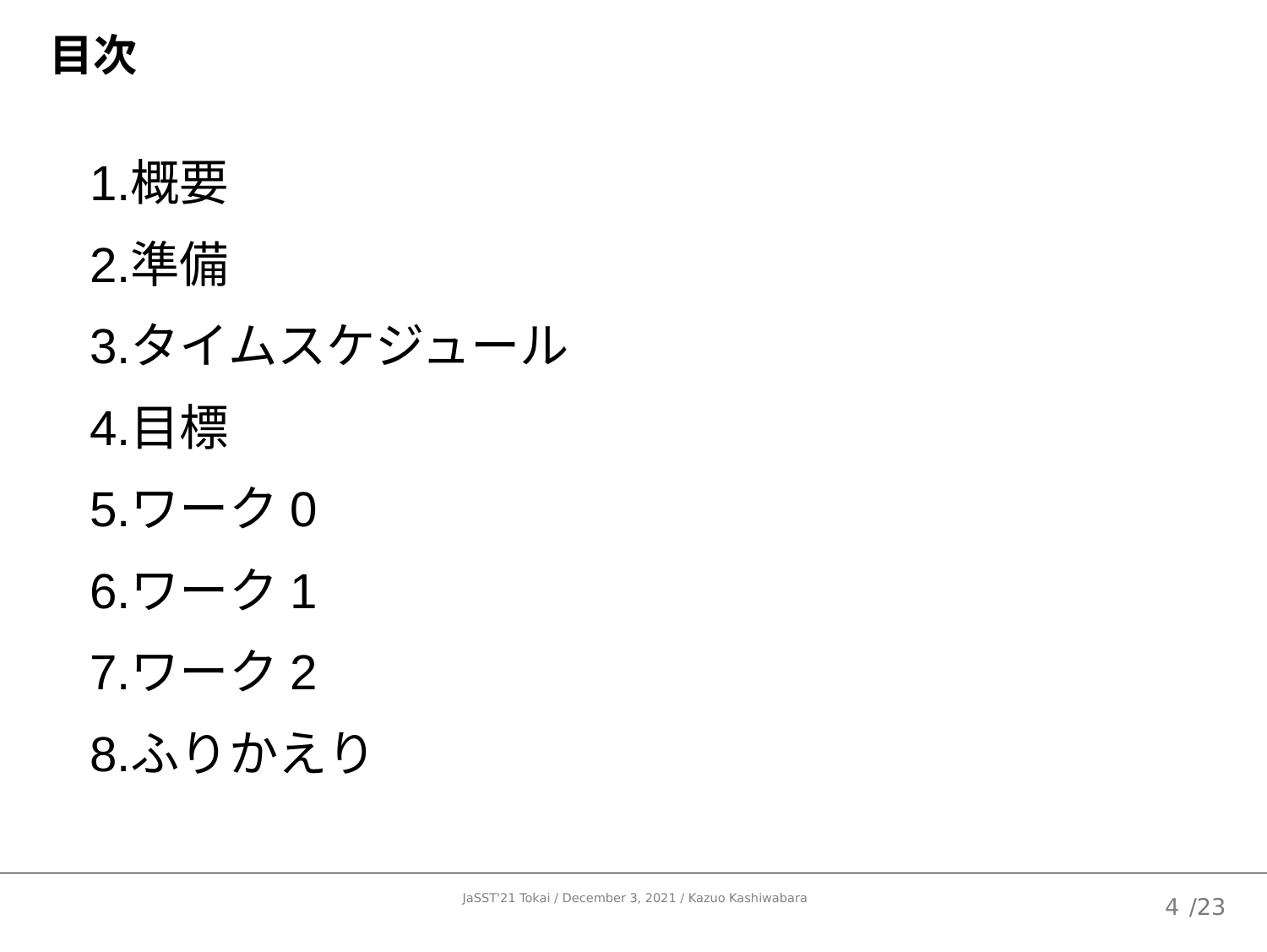

# 目次
概要
準備
タイムスケジュール
目標
ワーク0
ワーク1
ワーク2
ふりかえり
4